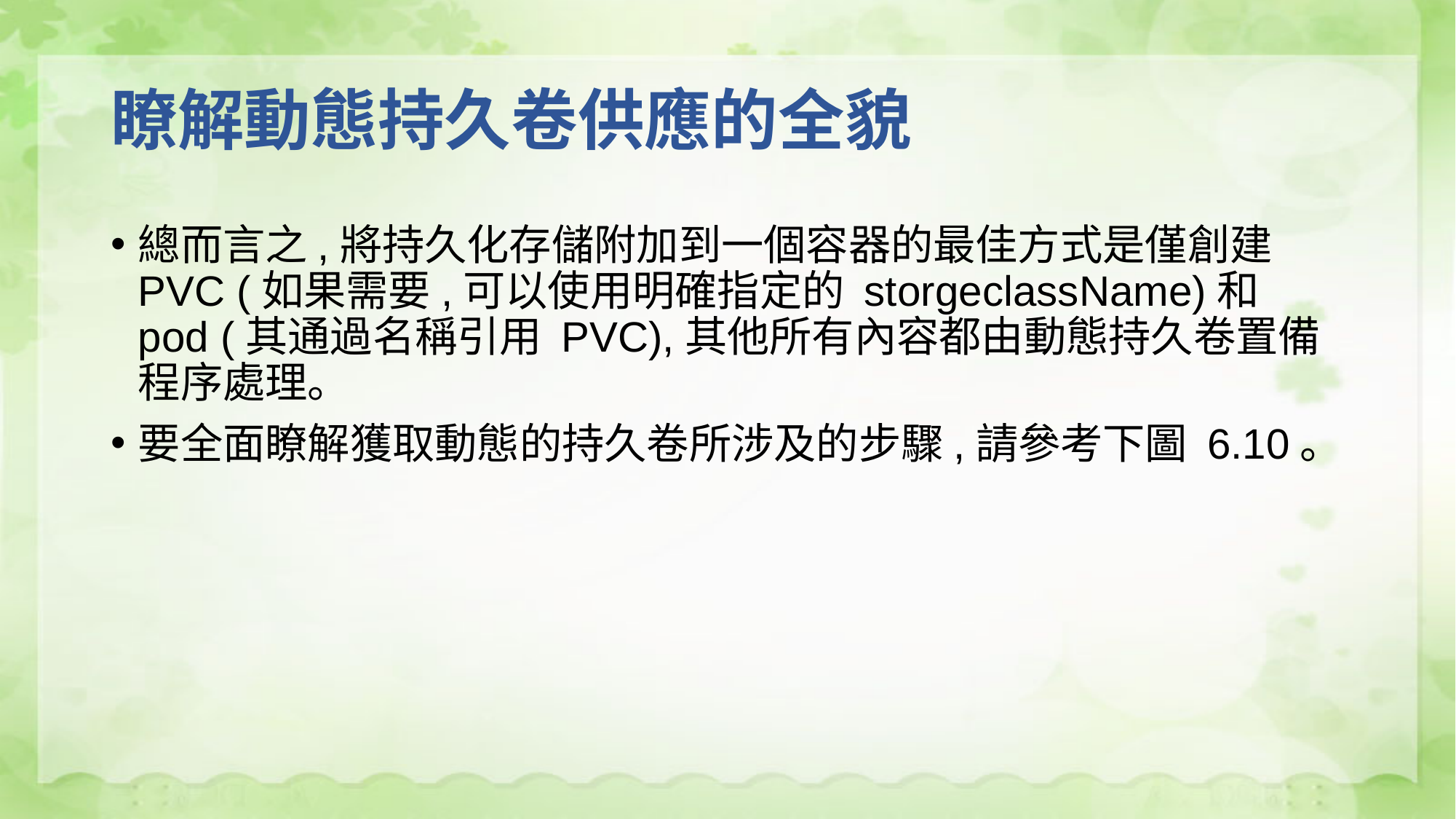

# 瞭解動態持久卷供應的全貌
總而言之,將持久化存儲附加到一個容器的最佳方式是僅創建 PVC (如果需要,可以使用明確指定的 storgeclassName)和 pod (其通過名稱引用 PVC),其他所有內容都由動態持久卷置備程序處理。
要全面瞭解獲取動態的持久卷所涉及的步驟,請參考下圖 6.10。